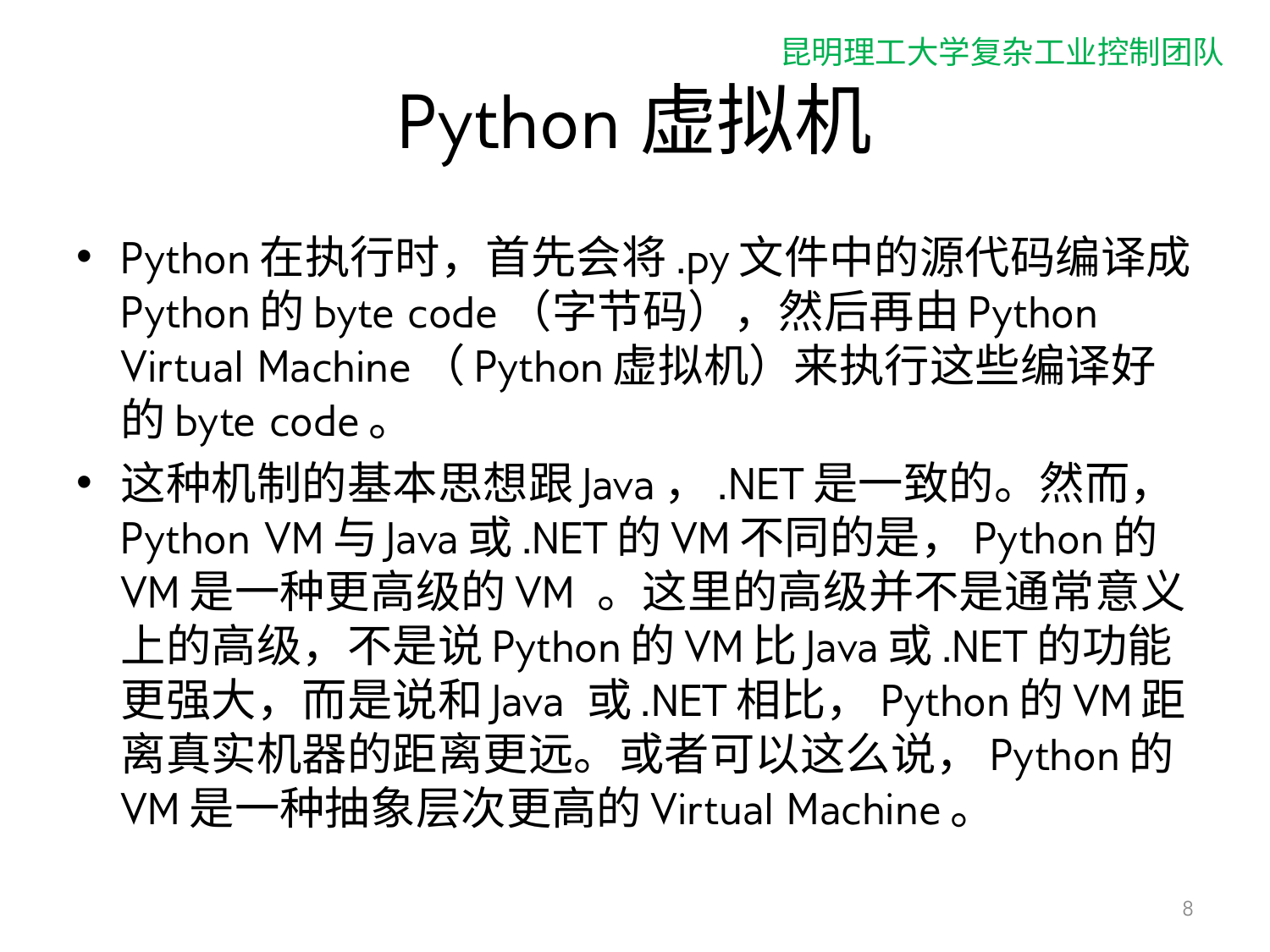

# Python虚拟机
Python在执行时，首先会将.py文件中的源代码编译成Python的byte code（字节码），然后再由Python Virtual Machine（Python虚拟机）来执行这些编译好的byte code。
这种机制的基本思想跟Java，.NET是一致的。然而，Python VM与Java或.NET的VM不同的是，Python的VM是一种更高级的VM 。这里的高级并不是通常意义上的高级，不是说Python的VM比Java或.NET的功能更强大，而是说和Java 或.NET相比，Python的VM距离真实机器的距离更远。或者可以这么说，Python的VM是一种抽象层次更高的Virtual Machine。
8